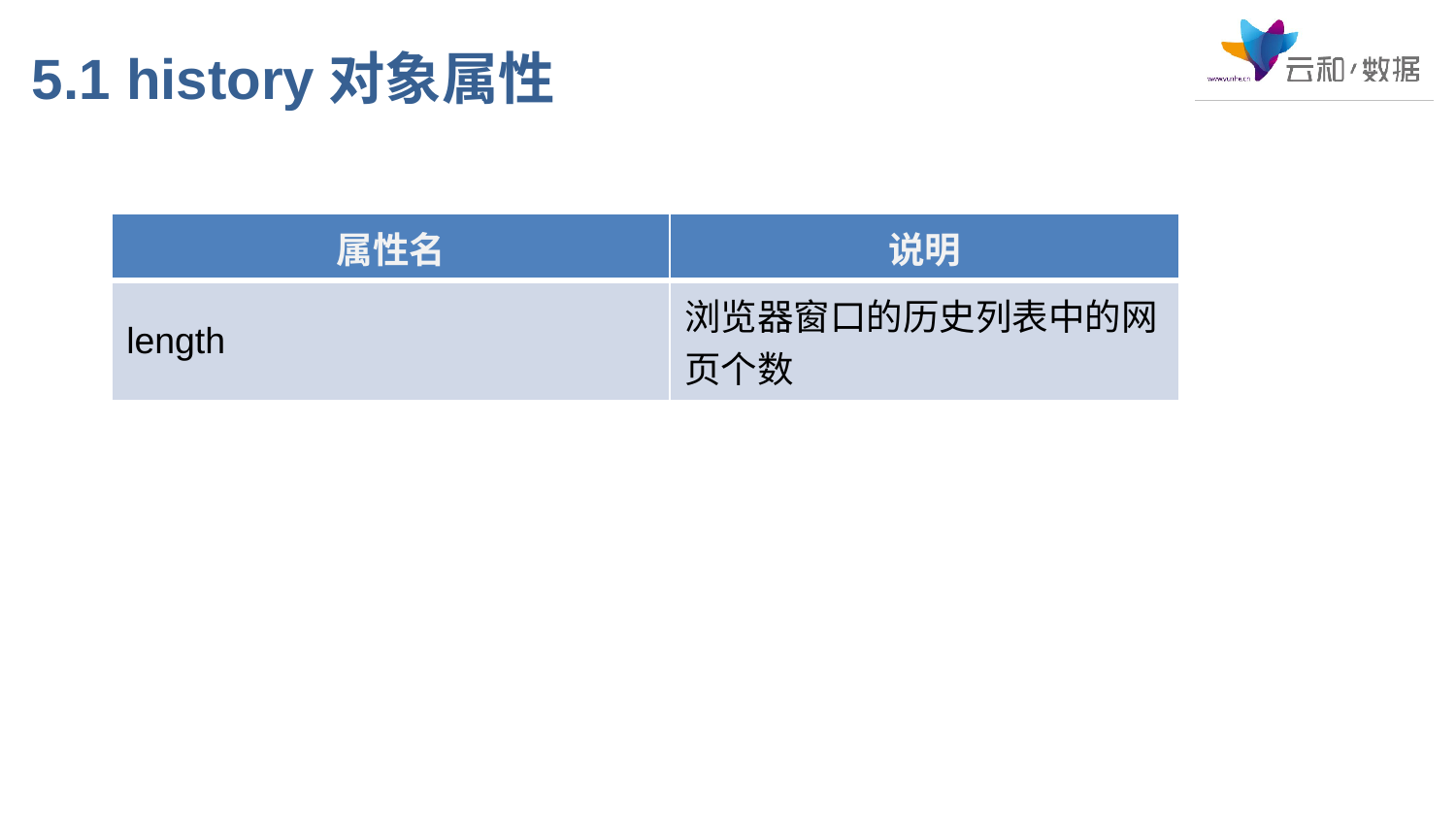

# 5.1 history对象属性
| 属性名 | 说明 |
| --- | --- |
| length | 浏览器窗口的历史列表中的网页个数 |
16